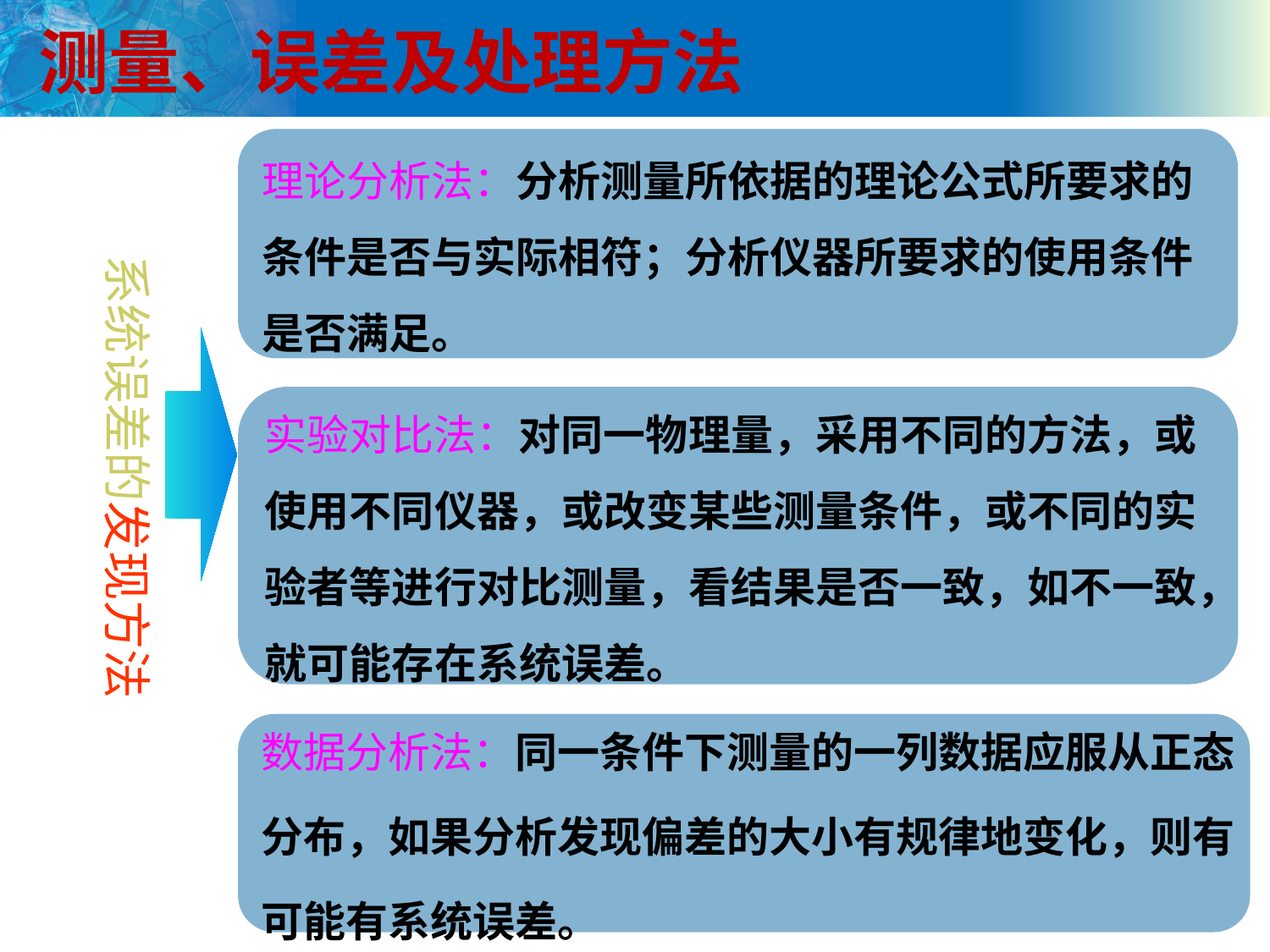

# 测量、误差及处理方法
理论分析法：分析测量所依据的理论公式所要求的
条件是否与实际相符；分析仪器所要求的使用条件
是否满足。
系统误差的发现方法

实验对比法：对同一物理量，采用不同的方法，或
使用不同仪器，或改变某些测量条件，或不同的实
验者等进行对比测量，看结果是否一致，如不一致，
就可能存在系统误差。
数据分析法：同一条件下测量的一列数据应服从正态
分布，如果分析发现偏差的大小有规律地变化，则有
可能有系统误差。
49